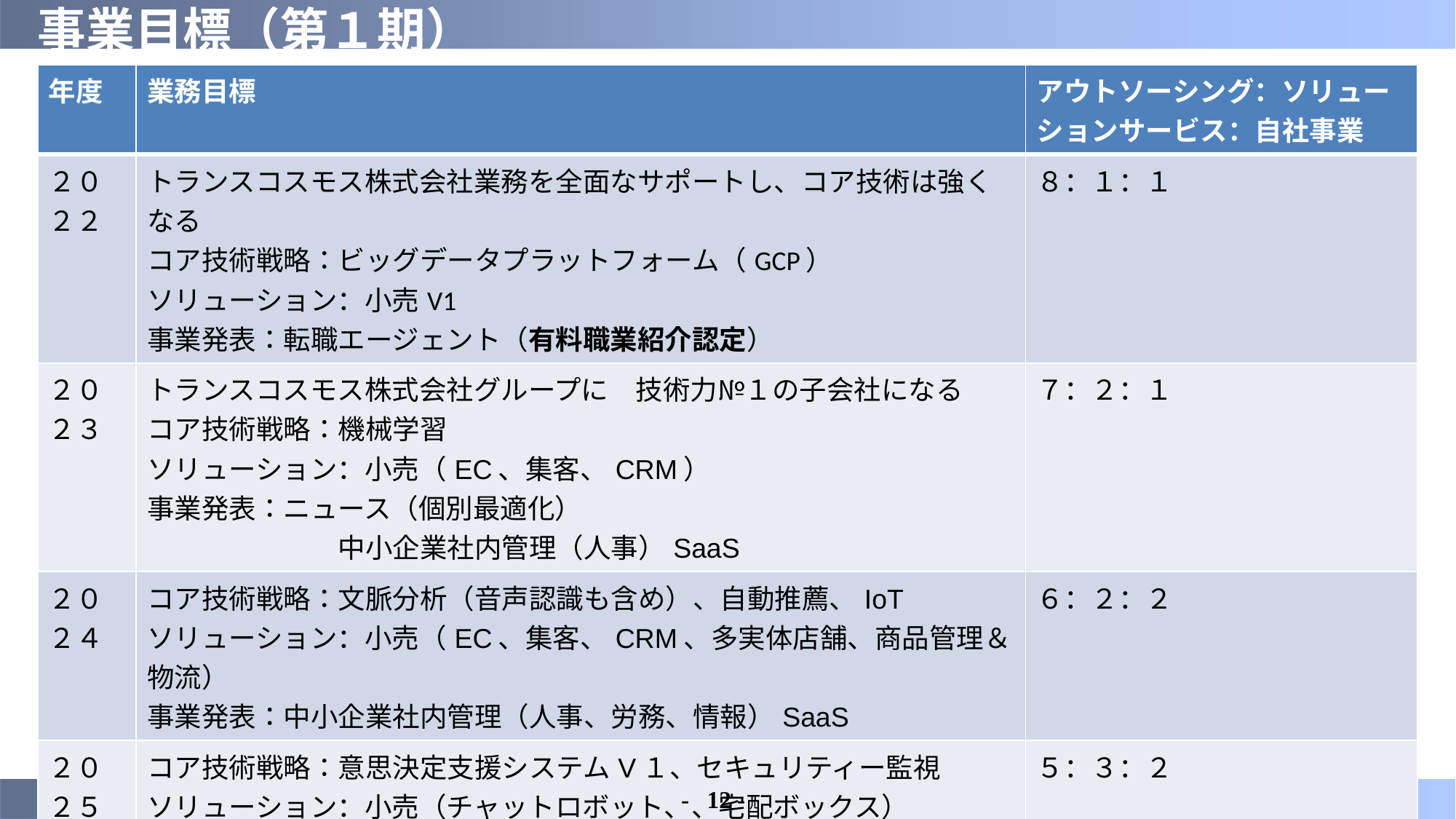

# 事業目標（第１期）
| 年度 | 業務目標 | アウトソーシング：ソリューションサービス：自社事業 |
| --- | --- | --- |
| ２０２２ | トランスコスモス株式会社業務を全面なサポートし、コア技術は強くなる コア技術戦略：ビッグデータプラットフォーム（GCP） ソリューション：小売V1 事業発表：転職エージェント（有料職業紹介認定） | ８：１：１ |
| ２０２３ | トランスコスモス株式会社グループに　技術力№１の子会社になる コア技術戦略：機械学習 ソリューション：小売（EC、集客、CRM） 事業発表：ニュース（個別最適化） 　　　　　　　中小企業社内管理（人事）SaaS | ７：２：１ |
| ２０２４ | コア技術戦略：文脈分析（音声認識も含め）、自動推薦、IoT ソリューション：小売（EC、集客、CRM、多実体店舗、商品管理＆物流） 事業発表：中小企業社内管理（人事、労務、情報）SaaS | ６：２：２ |
| ２０２５ | コア技術戦略：意思決定支援システムV１、セキュリティー監視 ソリューション：小売（チャットロボット、、宅配ボックス） 事業発表：中小企業社内管理（人事、労務、資産、情報）SaaS | ５：３：２ |
-	12 -